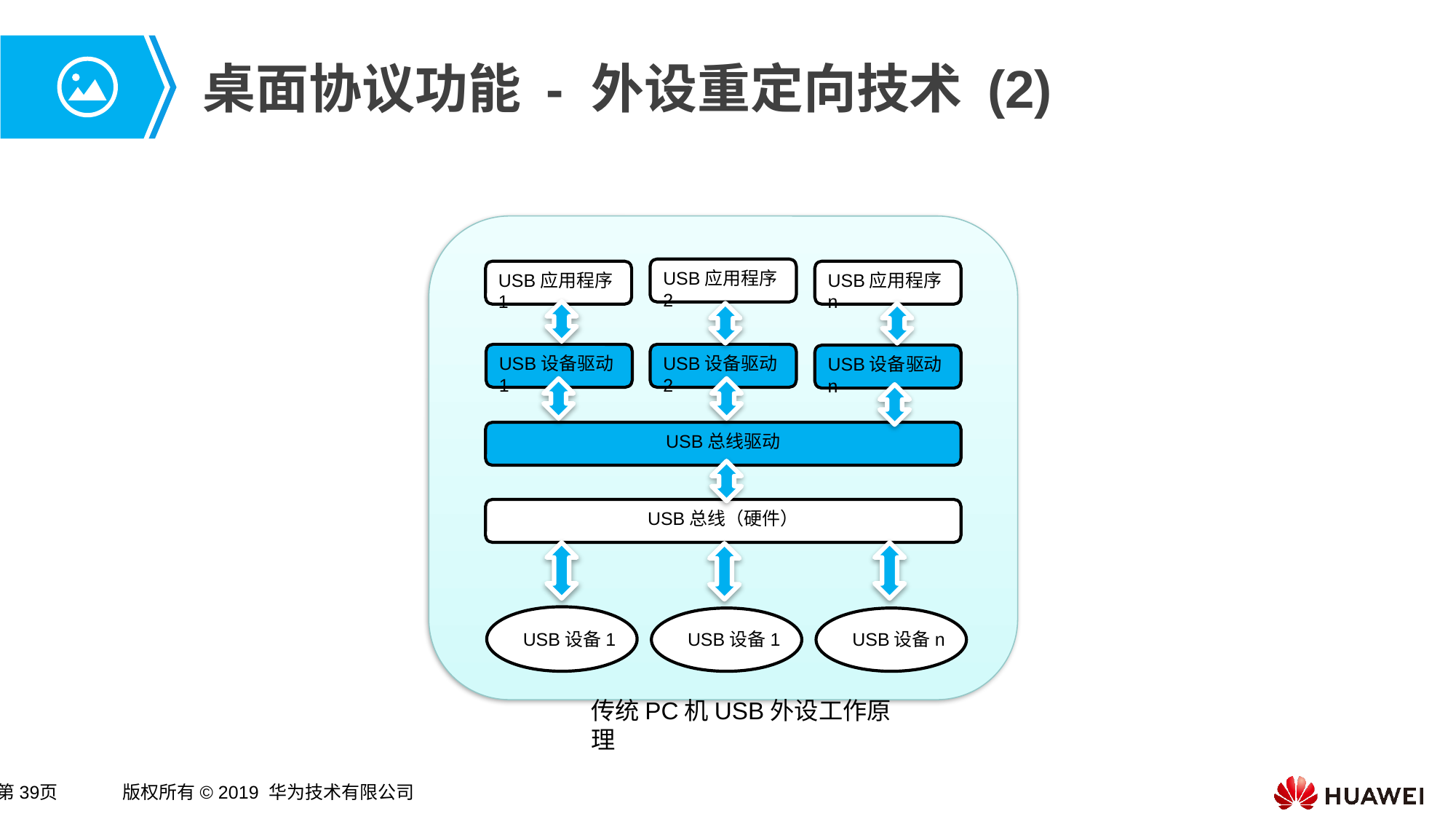

# 桌面协议功能 - 外设重定向技术 (2)

USB应用程序2
USB应用程序1
USB应用程序n

USB设备驱动1
USB设备驱动2
USB设备驱动n

USB总线驱动

USB总线（硬件）

USB设备1
USB设备1
USB设备n
传统PC机USB外设工作原理